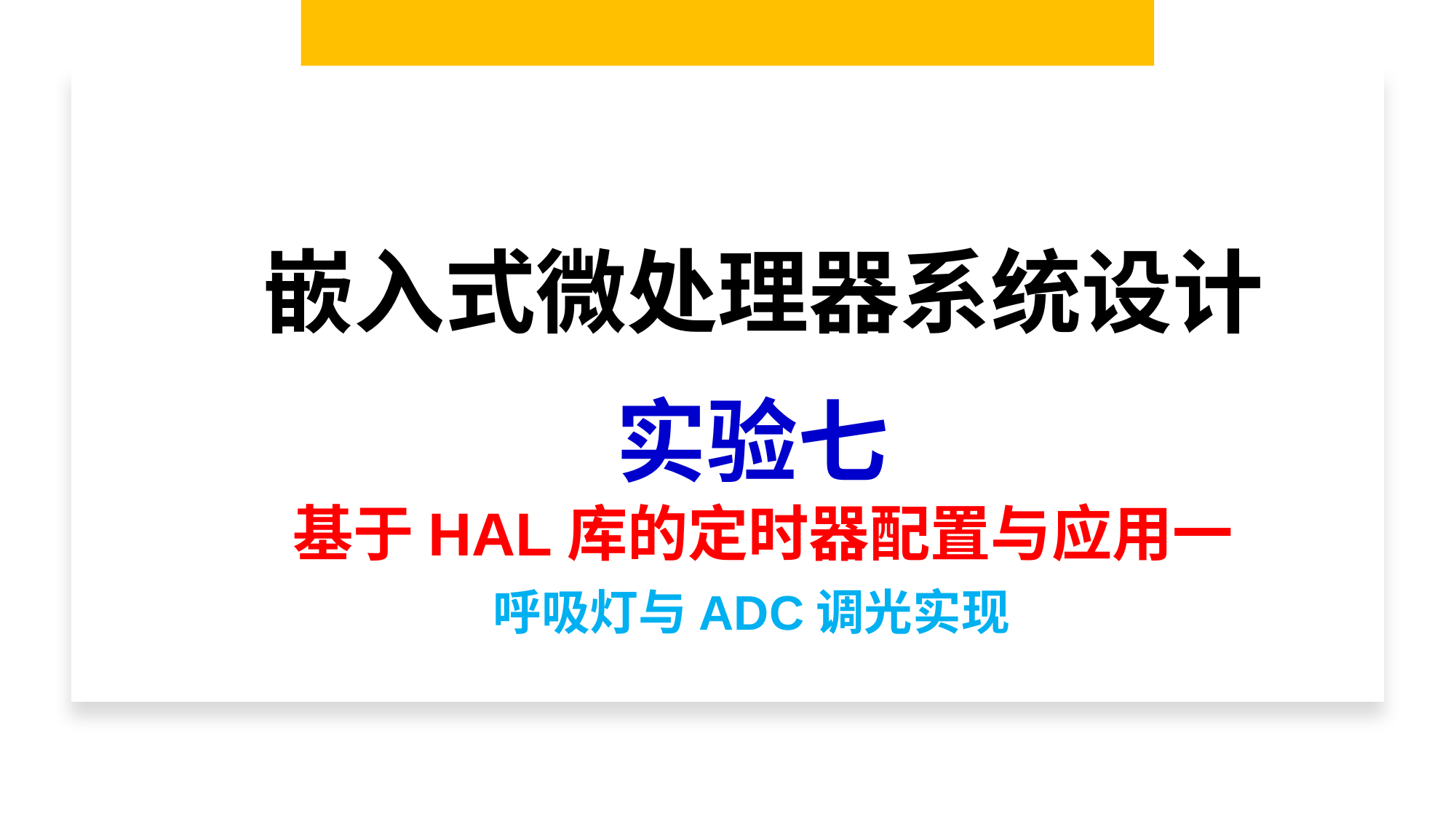

# 嵌入式微处理器系统设计
实验七
基于HAL库的定时器配置与应用一

呼吸灯与ADC调光实现